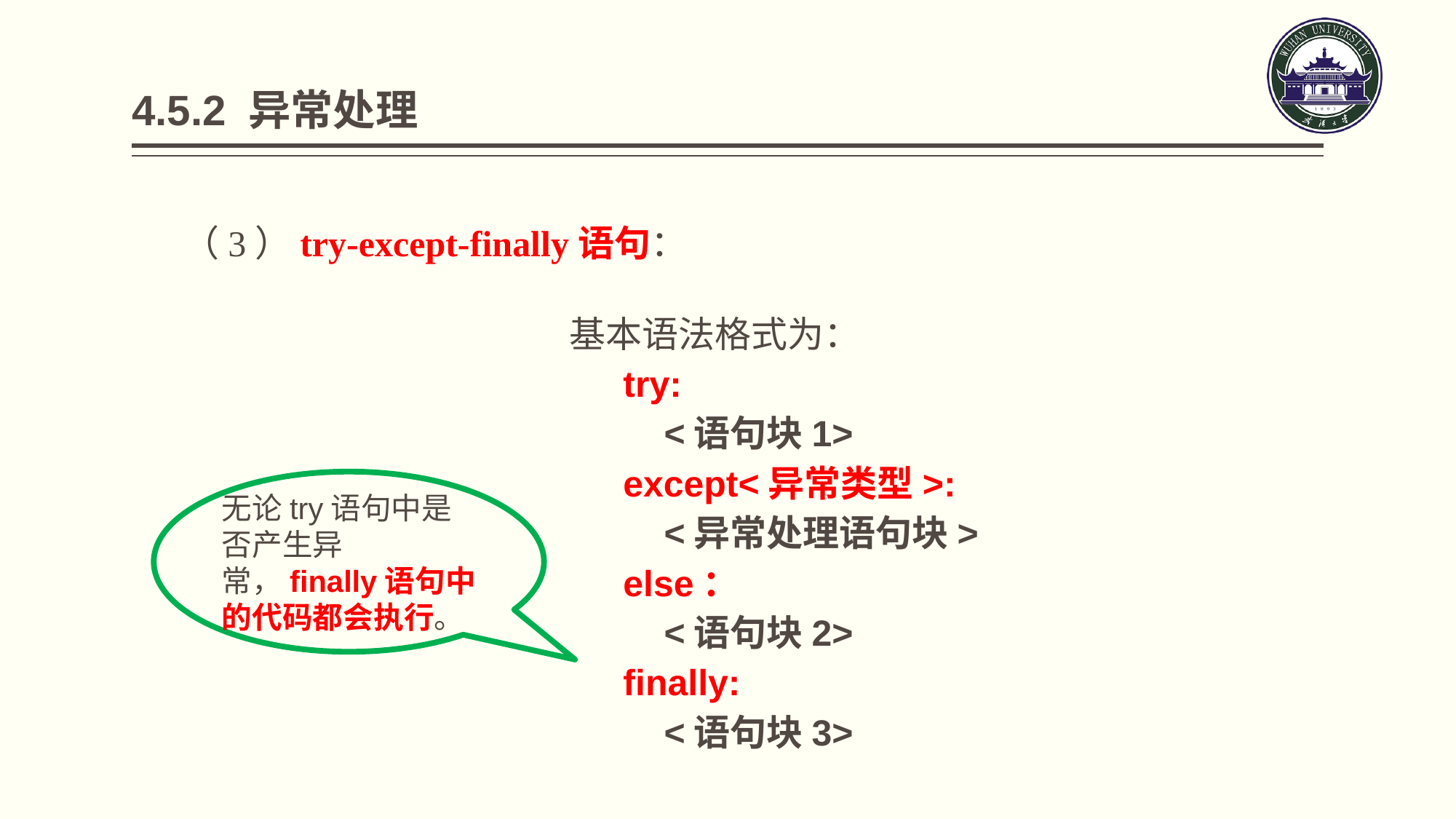

# 4.5.2 异常处理
（3）try-except-finally语句：
基本语法格式为：
try:
    <语句块1>
except<异常类型>:
    <异常处理语句块>
else：
    <语句块2>
finally:
    <语句块3>
无论try语句中是否产生异常，finally语句中的代码都会执行。